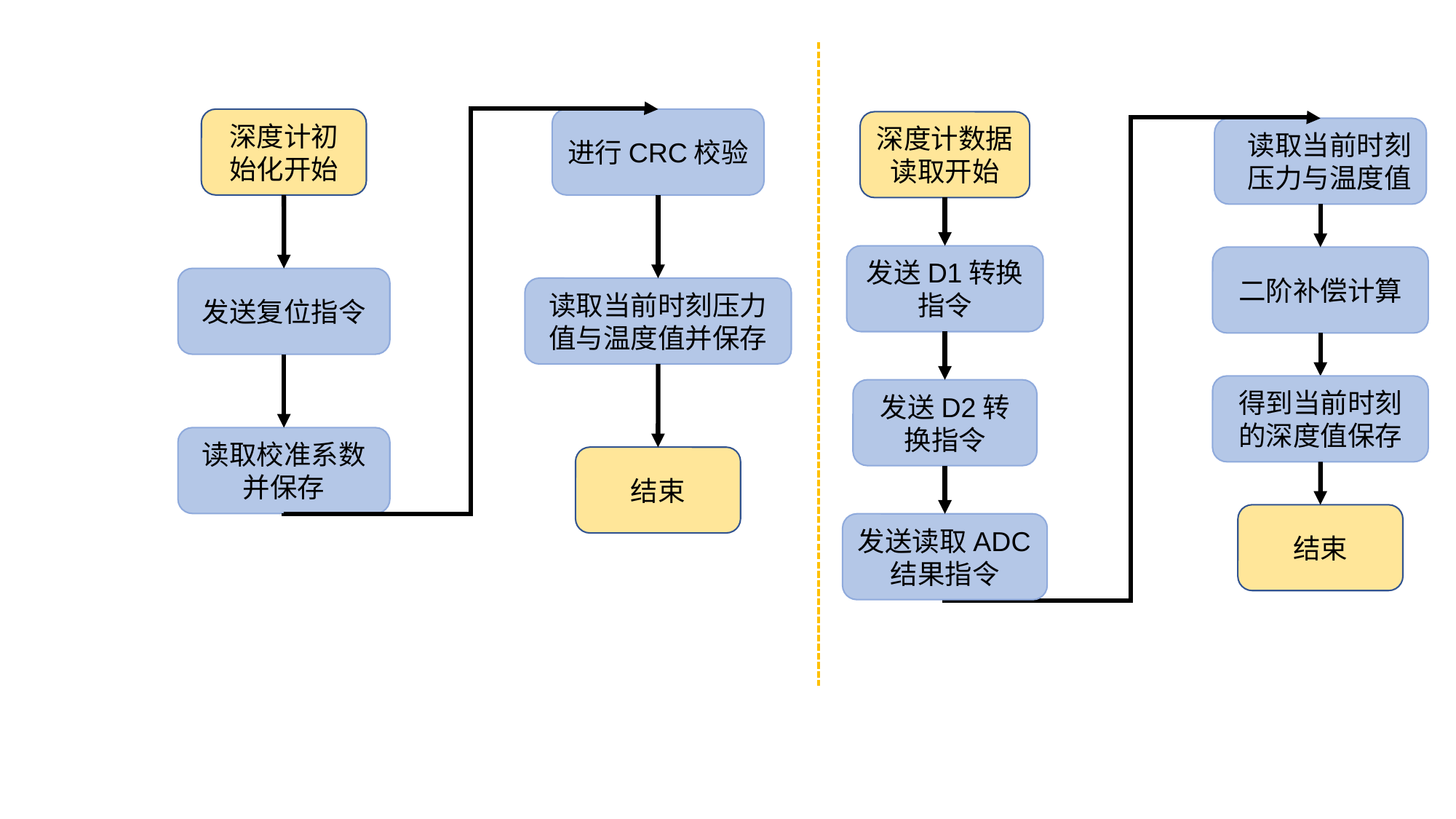

深度计初始化开始
进行CRC校验
深度计数据读取开始
读取当前时刻压力与温度值
发送D1转换指令
二阶补偿计算
发送复位指令
读取当前时刻压力值与温度值并保存
得到当前时刻的深度值保存
发送D2转换指令
读取校准系数并保存
结束
结束
发送读取ADC结果指令